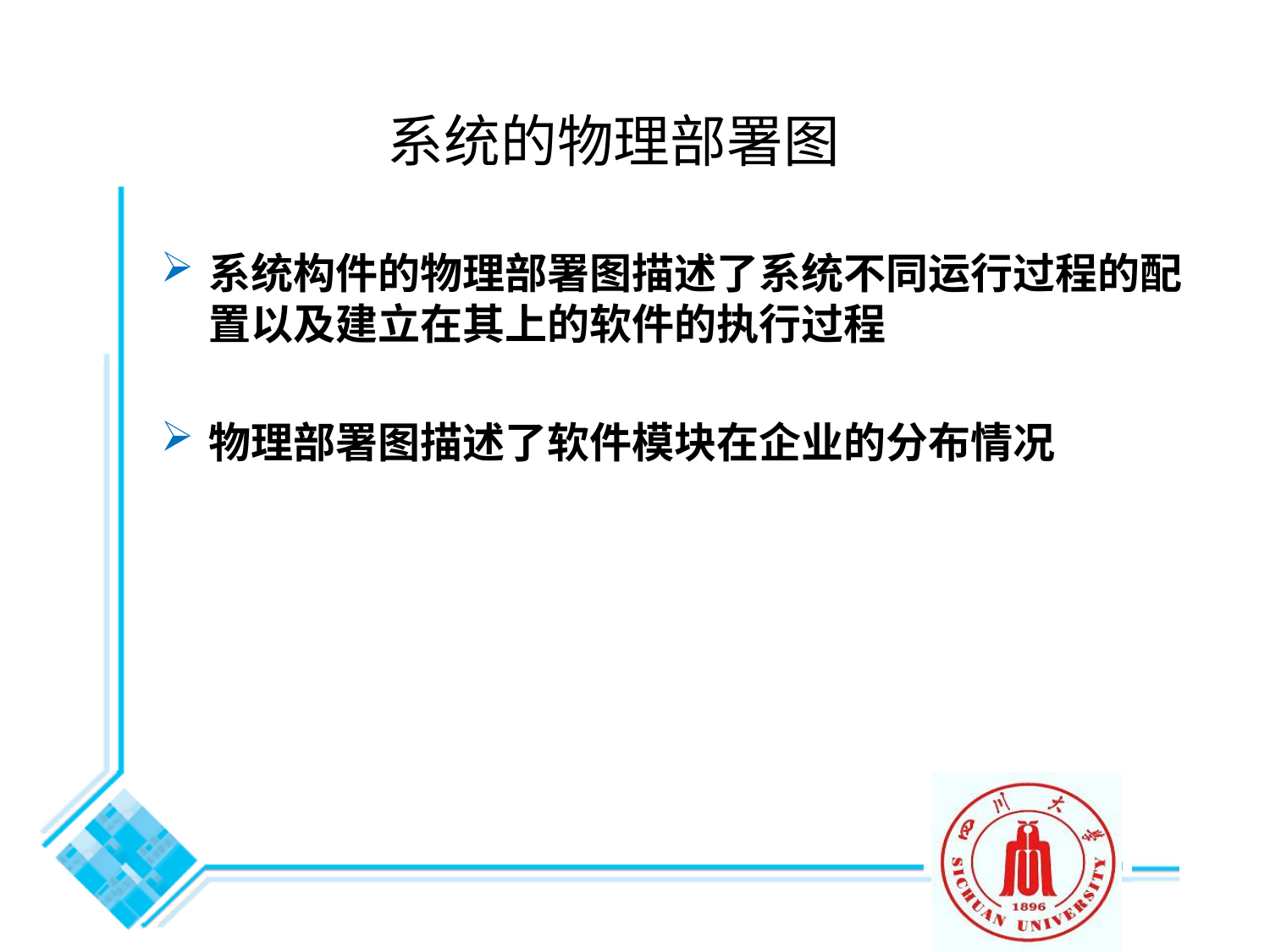

# 系统的物理部署图
系统构件的物理部署图描述了系统不同运行过程的配置以及建立在其上的软件的执行过程

物理部署图描述了软件模块在企业的分布情况